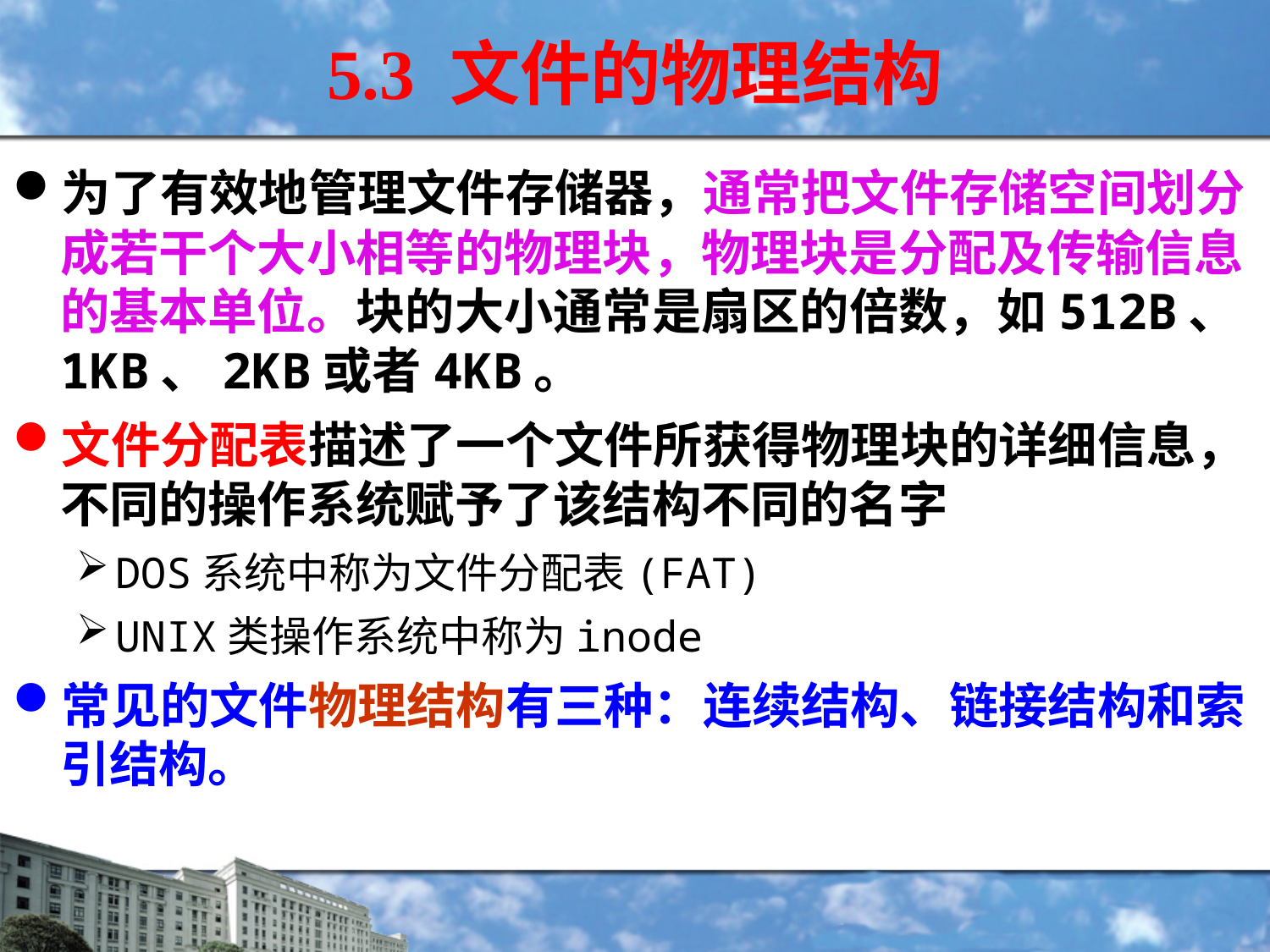

5.3 文件的物理结构
为了有效地管理文件存储器，通常把文件存储空间划分成若干个大小相等的物理块，物理块是分配及传输信息的基本单位。块的大小通常是扇区的倍数，如512B、1KB、2KB或者4KB。
文件分配表描述了一个文件所获得物理块的详细信息，不同的操作系统赋予了该结构不同的名字
DOS系统中称为文件分配表(FAT)
UNIX类操作系统中称为inode
常见的文件物理结构有三种：连续结构、链接结构和索引结构。